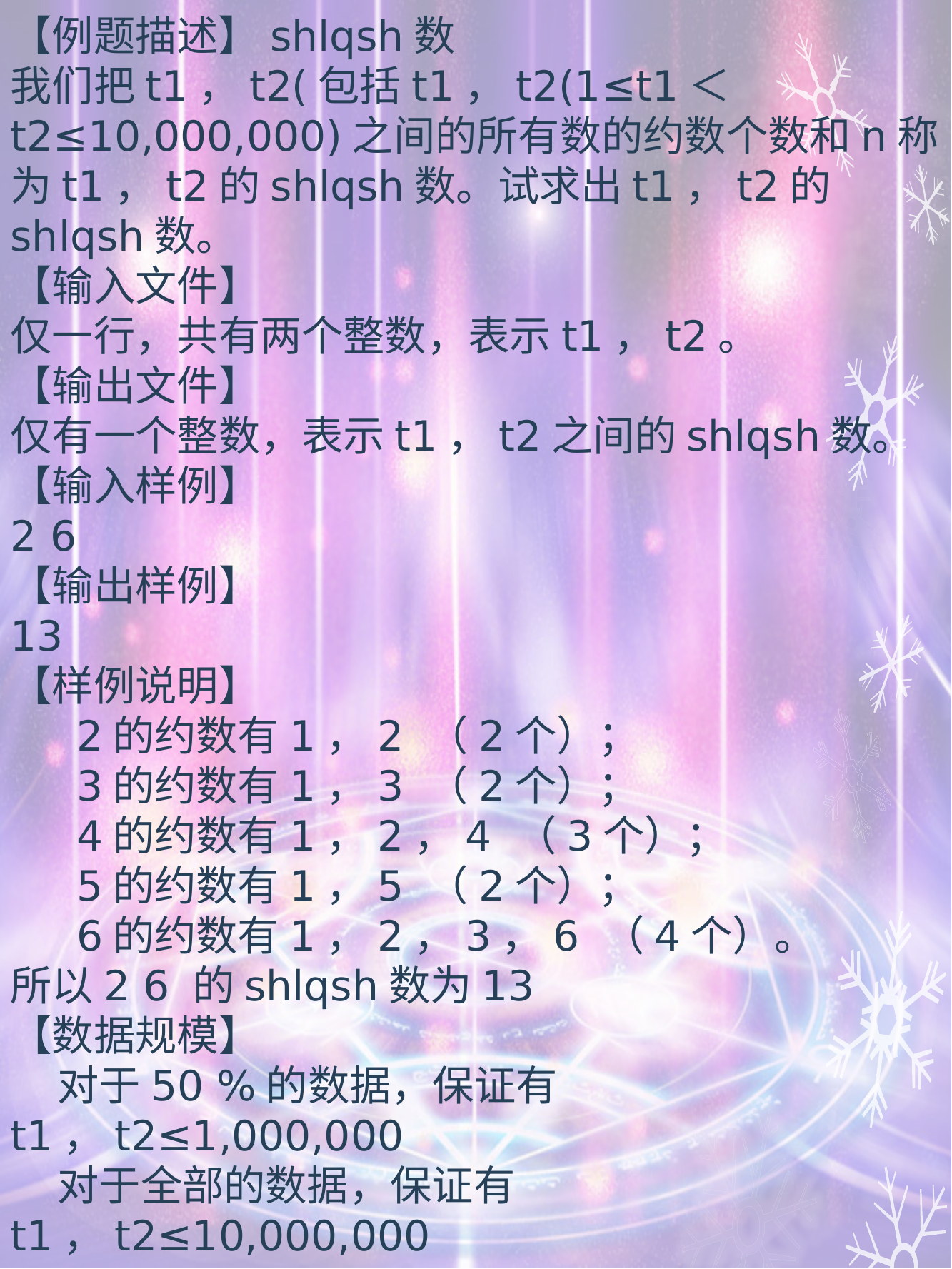

【例题描述】shlqsh数
我们把t1，t2(包括t1，t2(1≤t1＜t2≤10,000,000)之间的所有数的约数个数和n称为t1，t2的shlqsh数。试求出t1，t2的shlqsh数。
【输入文件】
仅一行，共有两个整数，表示t1，t2。
【输出文件】
仅有一个整数，表示t1，t2之间的shlqsh数。
【输入样例】
2 6
【输出样例】
13
【样例说明】
     2的约数有1，2 （2个）；
     3的约数有1，3 （2个）；
     4的约数有1，2，4 （3个）；
     5的约数有1，5 （2个）；
     6的约数有1，2，3，6 （4个）。
所以2 6 的shlqsh数为13
【数据规模】
    对于50 %的数据，保证有t1，t2≤1,000,000
    对于全部的数据，保证有t1，t2≤10,000,000